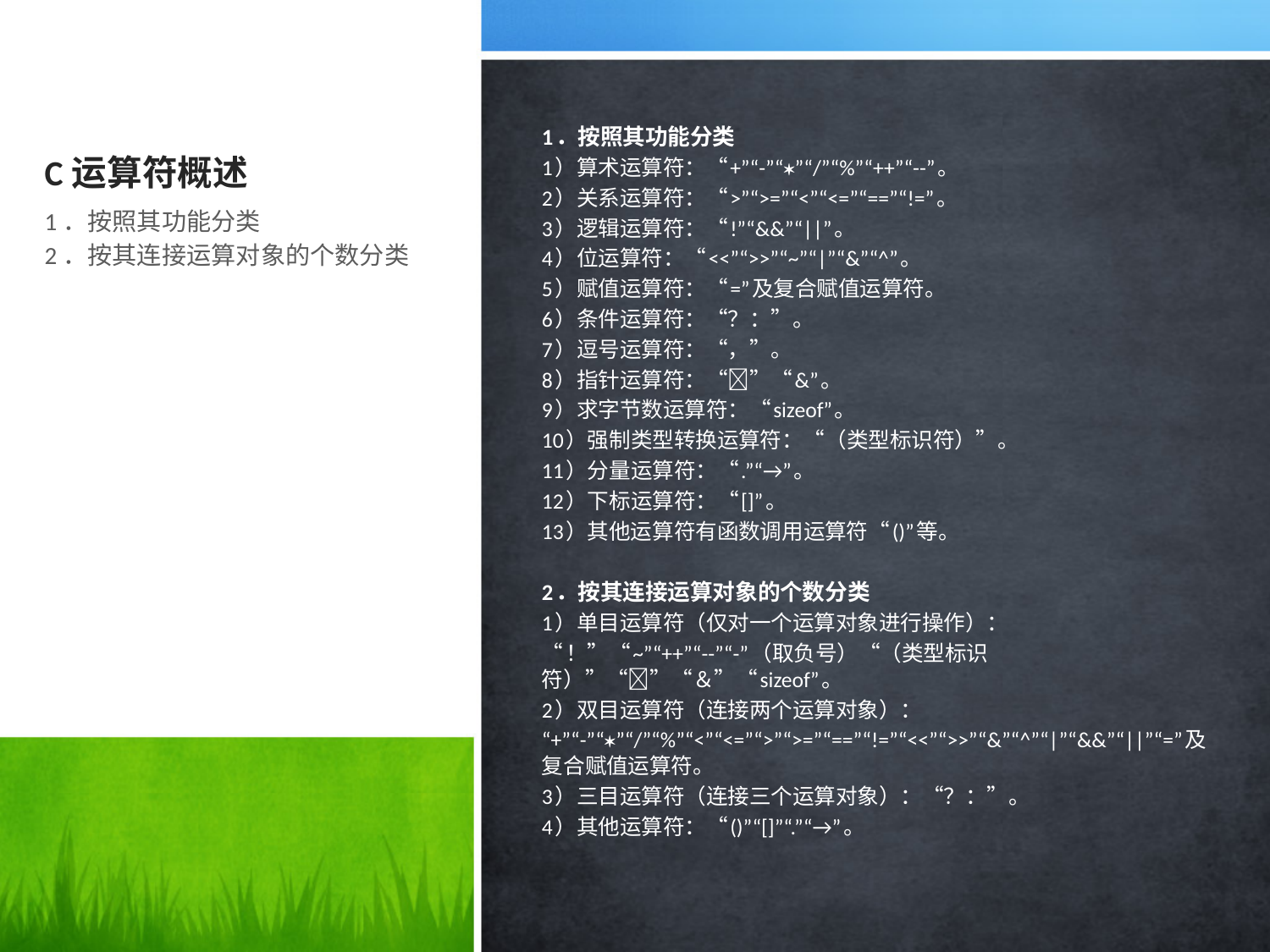

# C运算符概述
1．按照其功能分类
1）算术运算符：“+”“-”“∗”“/”“%”“++”“--”。
2）关系运算符：“>”“>=”“<”“<=”“==”“!=”。
3）逻辑运算符：“!”“&&”“||”。
4）位运算符：“<<”“>>”“~”“|”“&”“^”。
5）赋值运算符：“=”及复合赋值运算符。
6）条件运算符：“？：”。
7）逗号运算符：“，”。
8）指针运算符：“∗”“&”。
9）求字节数运算符：“sizeof”。
10）强制类型转换运算符：“（类型标识符）”。
11）分量运算符：“.”“→”。
12）下标运算符：“[]”。
13）其他运算符有函数调用运算符“()”等。

2．按其连接运算对象的个数分类
1）单目运算符（仅对一个运算对象进行操作）：
“！”“~”“++”“--”“-”（取负号）“（类型标识符）”“∗”“＆”“sizeof”。
2）双目运算符（连接两个运算对象）：
“+”“-”“∗”“/”“%”“<”“<=”“>”“>=”“==”“!=”“<<”“>>”“&”“^”“|”“&&”“||”“=”及复合赋值运算符。
3）三目运算符（连接三个运算对象）：“？：”。
4）其他运算符：“()”“[]”“.”“→”。

1．按照其功能分类
2．按其连接运算对象的个数分类